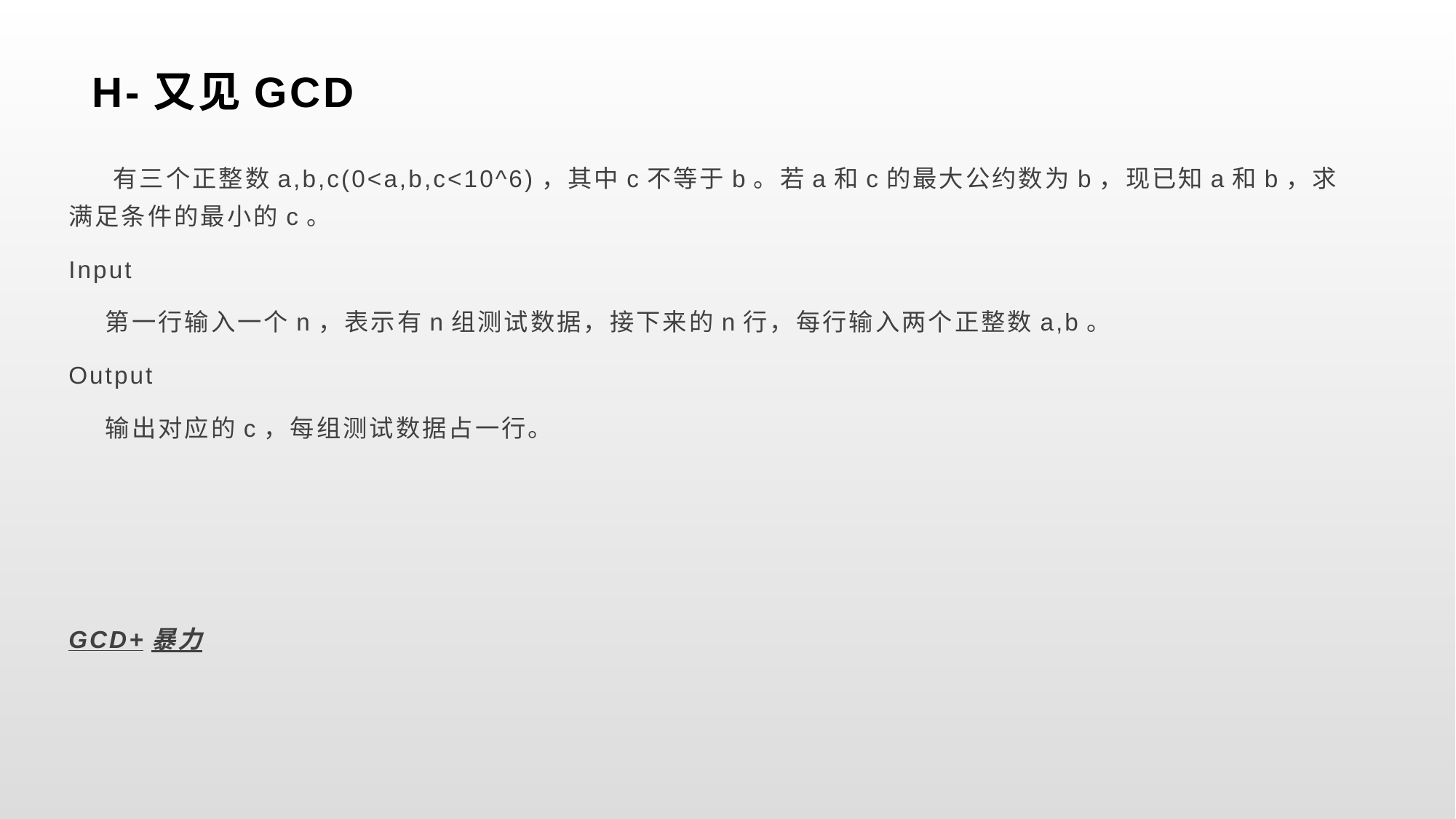

# H-又见GCD
     有三个正整数a,b,c(0<a,b,c<10^6)，其中c不等于b。若a和c的最大公约数为b，现已知a和b，求满足条件的最小的c。
Input
    第一行输入一个n，表示有n组测试数据，接下来的n行，每行输入两个正整数a,b。
Output
    输出对应的c，每组测试数据占一行。

GCD+暴力